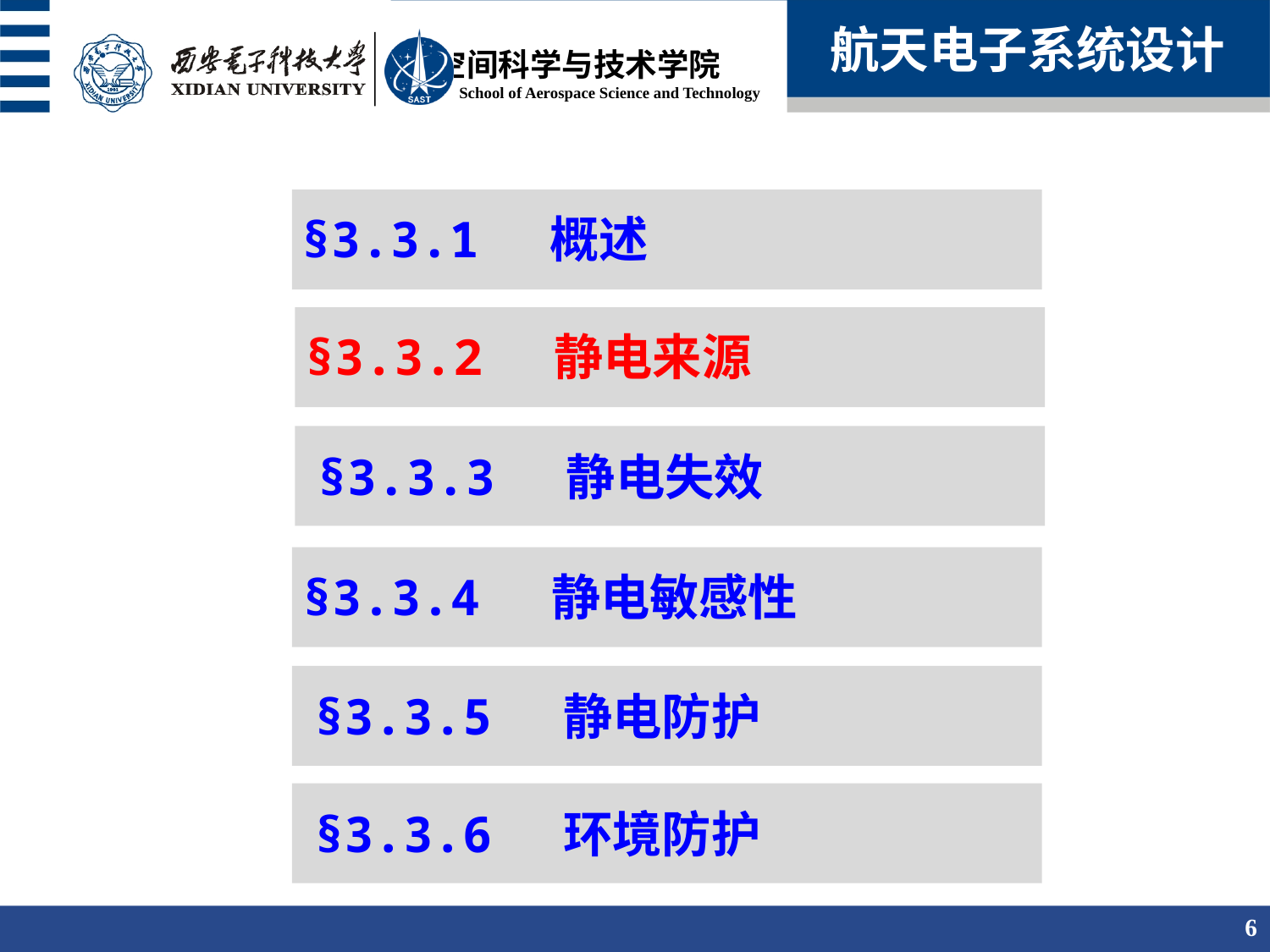

航天电子系统设计

§3.3.1  概述

§3.3.2  静电来源

§3.3.3  静电失效

§3.3.4  静电敏感性

§3.3.5  静电防护

§3.3.6  环境防护